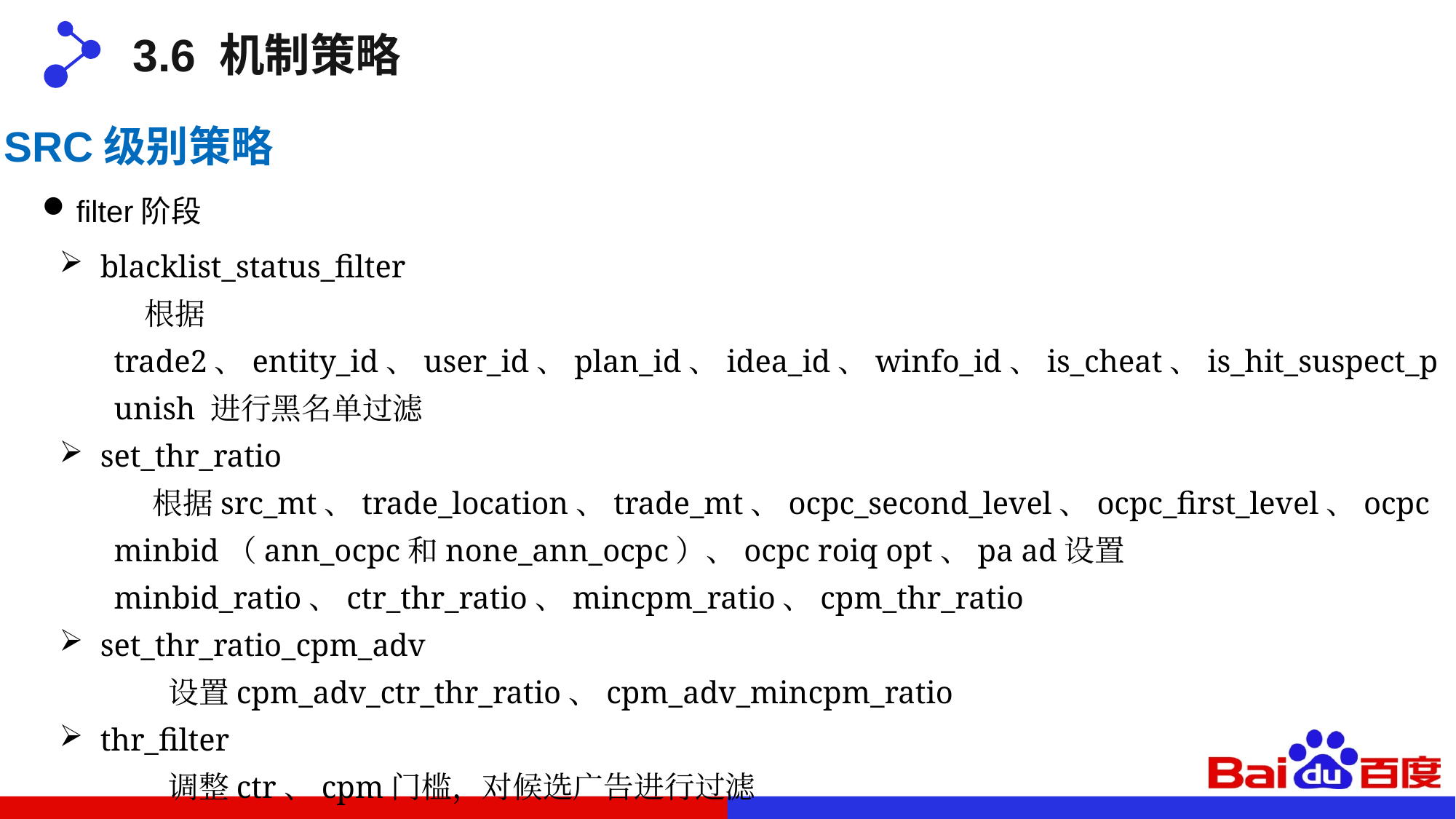

3.6 机制策略
SRC级别策略
filter阶段
blacklist_status_filter
   根据trade2、entity_id、user_id、plan_id、idea_id、winfo_id、is_cheat、is_hit_suspect_punish 进行黑名单过滤
set_thr_ratio
    根据src_mt、trade_location、trade_mt、ocpc_second_level、ocpc_first_level、ocpc minbid（ann_ocpc和none_ann_ocpc）、ocpc roiq opt、pa ad设置minbid_ratio、ctr_thr_ratio、mincpm_ratio、cpm_thr_ratio
set_thr_ratio_cpm_adv
   	设置cpm_adv_ctr_thr_ratio、cpm_adv_mincpm_ratio
thr_filter
   	调整ctr、cpm门槛，对候选广告进行过滤